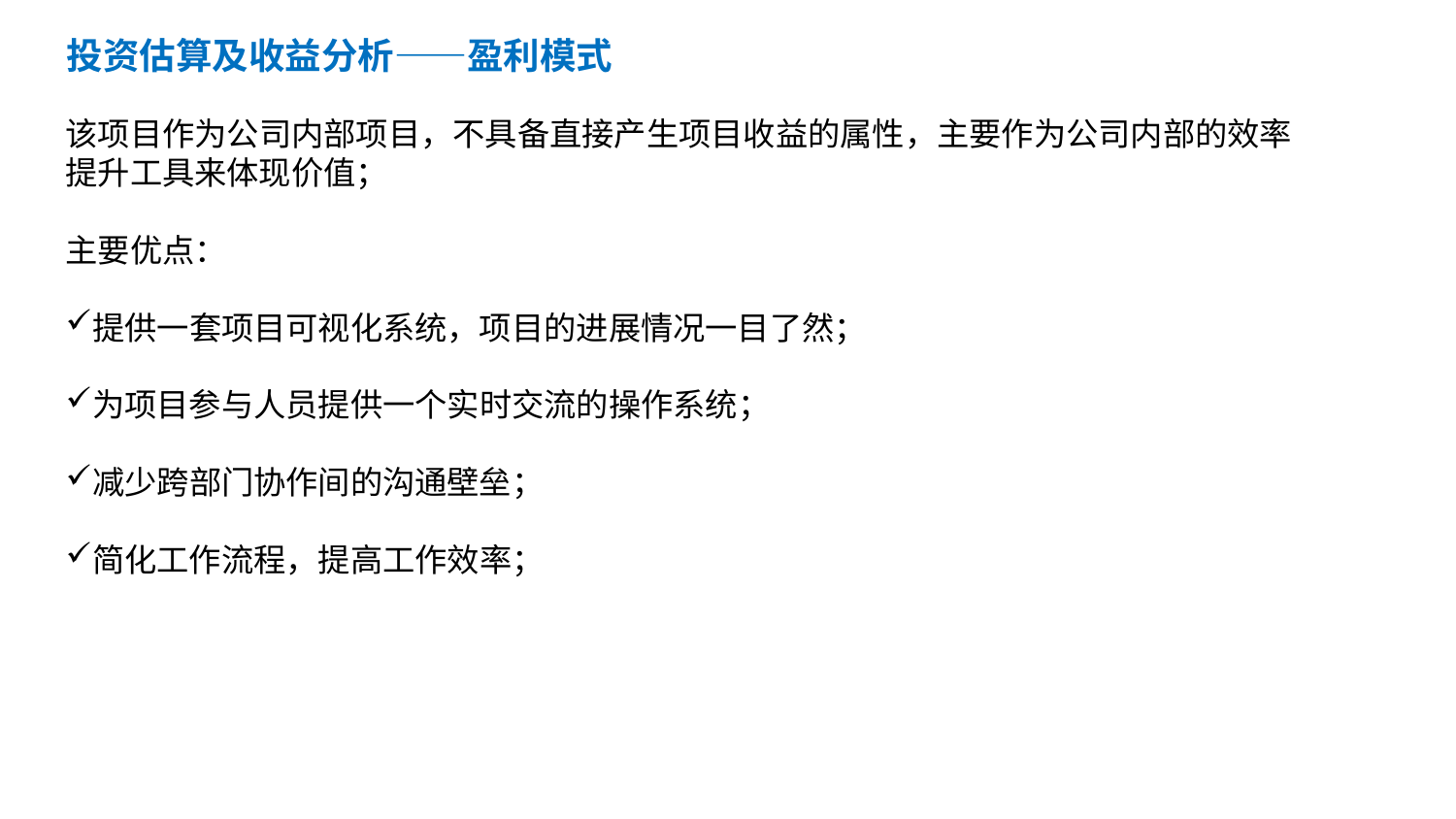

目 录
投资估算及收益分析——盈利模式
该项目作为公司内部项目，不具备直接产生项目收益的属性，主要作为公司内部的效率提升工具来体现价值；

主要优点：
提供一套项目可视化系统，项目的进展情况一目了然；
为项目参与人员提供一个实时交流的操作系统；
减少跨部门协作间的沟通壁垒；
简化工作流程，提高工作效率；